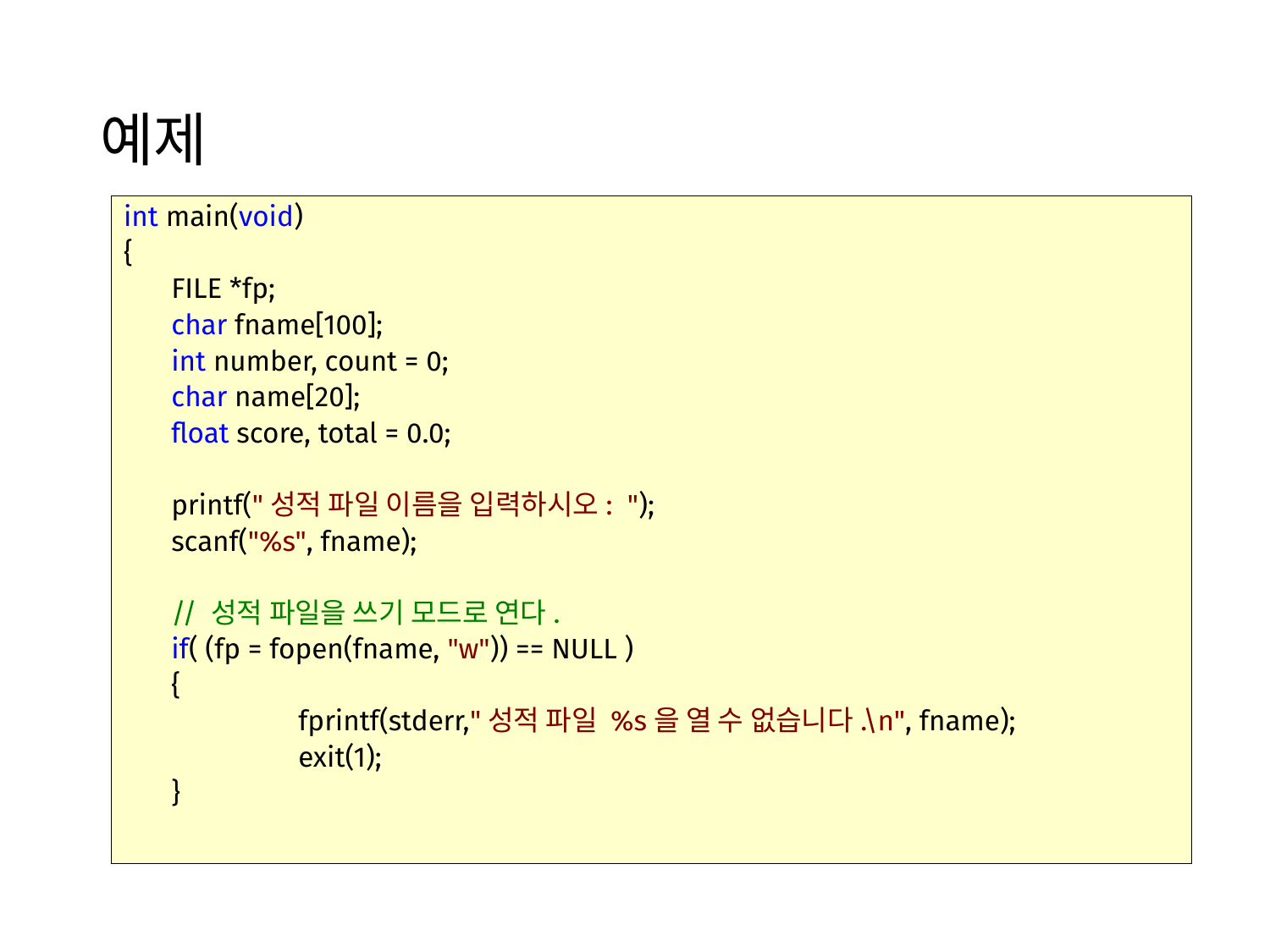

# 예제
int main(void)
{
	FILE *fp;
	char fname[100];
	int number, count = 0;
	char name[20];
	float score, total = 0.0;

	printf("성적 파일 이름을 입력하시오:  ");
	scanf("%s", fname);

	// 성적 파일을 쓰기 모드로 연다.
	if( (fp = fopen(fname, "w")) == NULL )
	{
		fprintf(stderr,"성적 파일 %s을 열 수 없습니다.\n", fname);
		exit(1);
	}